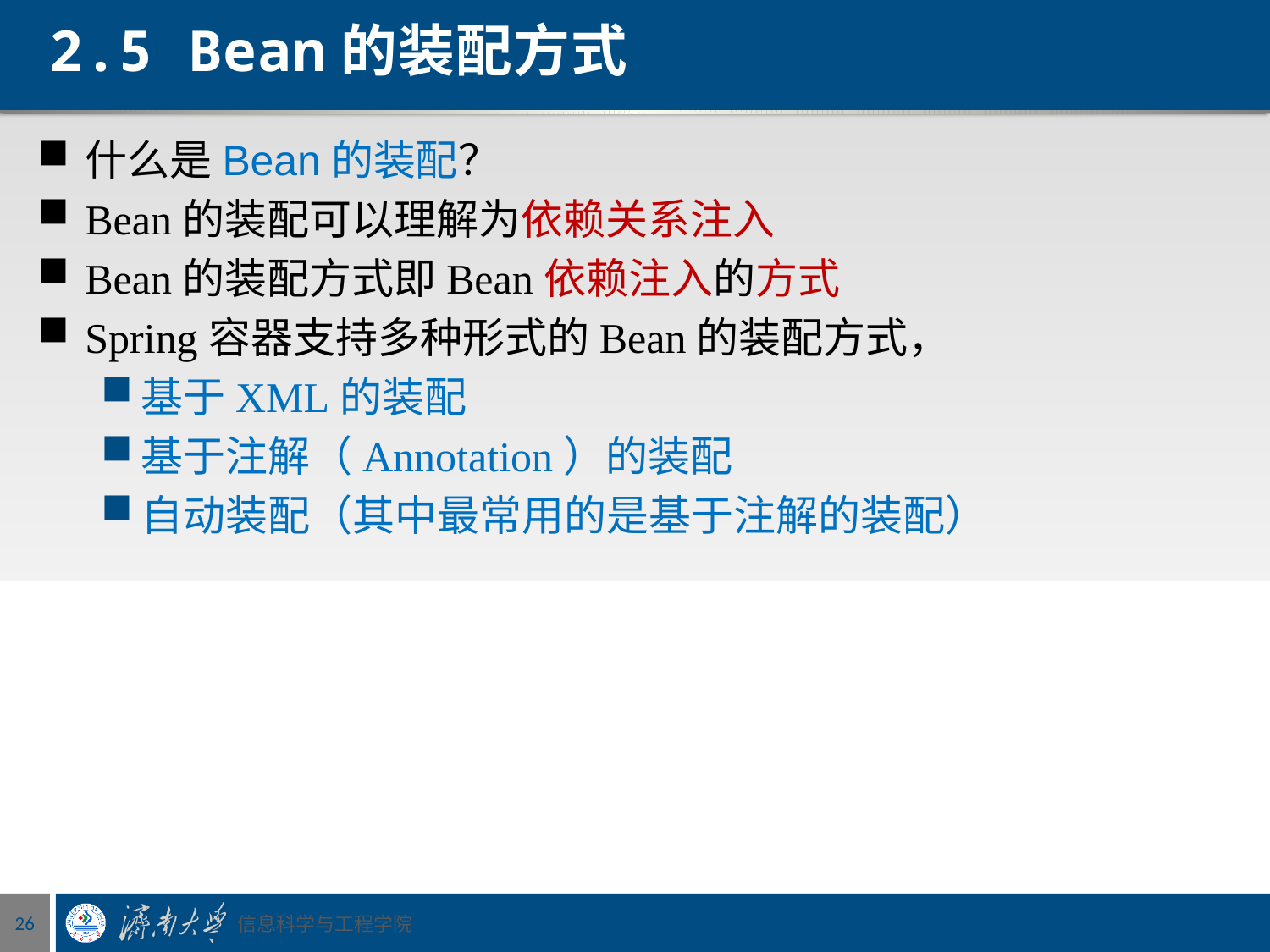

# 2.5 Bean的装配方式
什么是Bean的装配？
Bean的装配可以理解为依赖关系注入
Bean的装配方式即Bean依赖注入的方式
Spring容器支持多种形式的Bean的装配方式，
基于XML的装配
基于注解（Annotation）的装配
自动装配（其中最常用的是基于注解的装配）